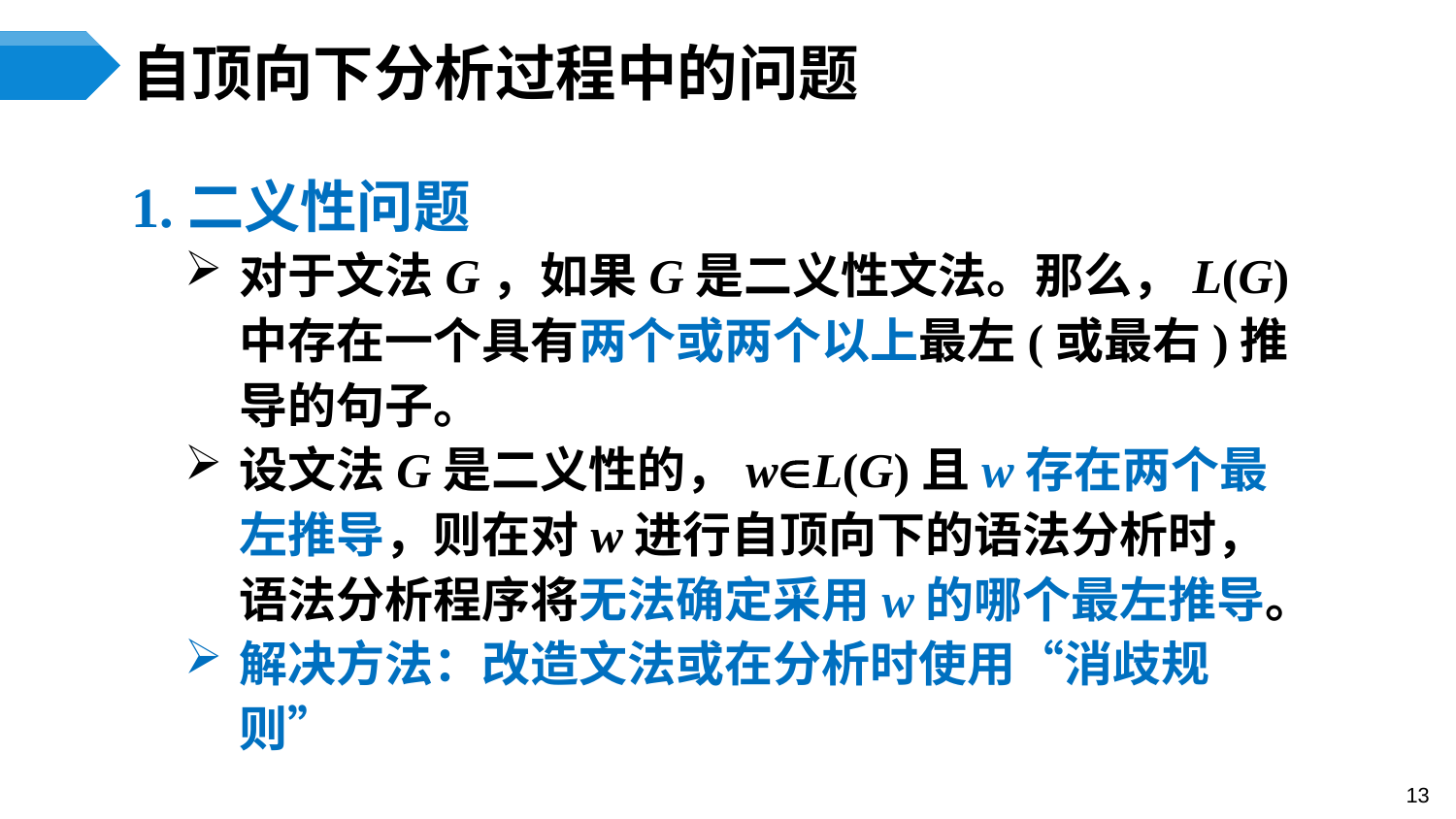

# 自顶向下分析过程中的问题

1.二义性问题
对于文法G，如果G是二义性文法。那么，L(G)中存在一个具有两个或两个以上最左(或最右)推导的句子。
设文法G是二义性的，w∈L(G)且w存在两个最左推导，则在对w进行自顶向下的语法分析时，语法分析程序将无法确定采用w的哪个最左推导。
解决方法：改造文法或在分析时使用“消歧规则”
13